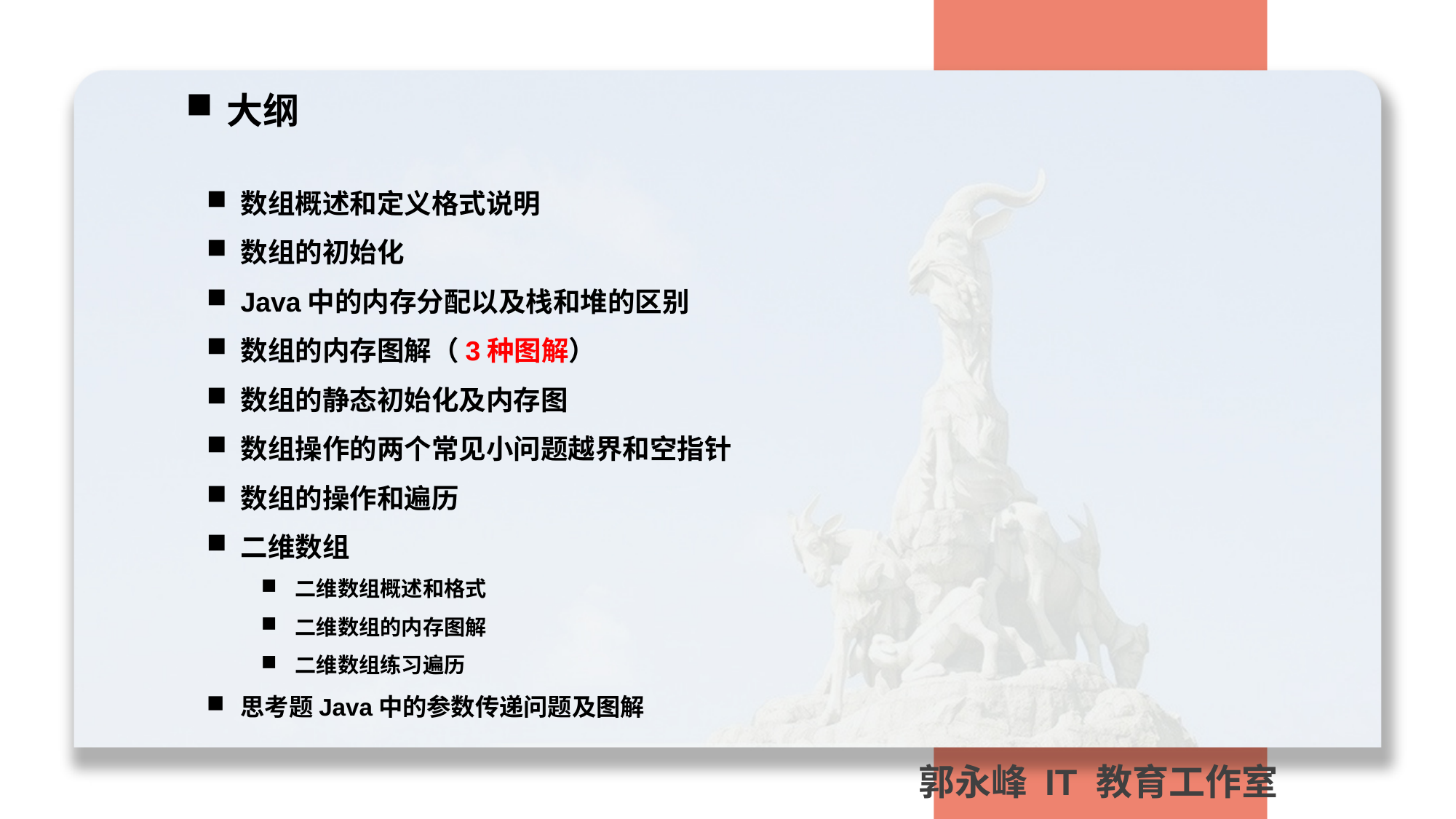

大纲
数组概述和定义格式说明
数组的初始化
Java中的内存分配以及栈和堆的区别
数组的内存图解（3种图解）
数组的静态初始化及内存图
数组操作的两个常见小问题越界和空指针
数组的操作和遍历
二维数组
二维数组概述和格式
二维数组的内存图解
二维数组练习遍历
思考题Java中的参数传递问题及图解